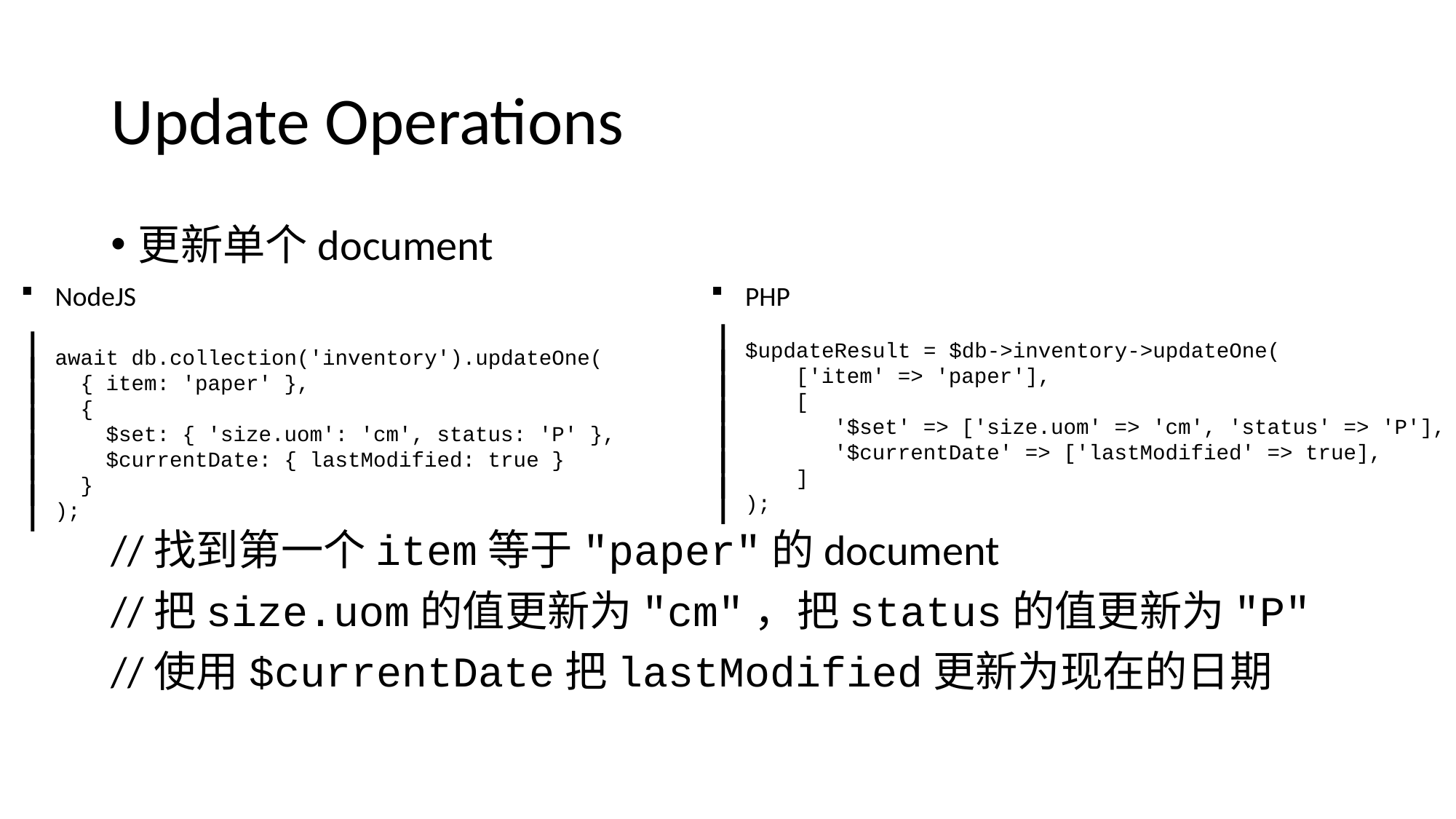

# Update Operations
更新单个document

//找到第一个item等于"paper"的document
//把size.uom的值更新为"cm"，把status的值更新为"P"
//使用$currentDate把lastModified更新为现在的日期
NodeJS

await db.collection('inventory').updateOne(
  { item: 'paper' },
  {
    $set: { 'size.uom': 'cm', status: 'P' },
    $currentDate: { lastModified: true }
  }
);
PHP

$updateResult = $db->inventory->updateOne(
    ['item' => 'paper'],
    [
       '$set' => ['size.uom' => 'cm', 'status' => 'P'],
       '$currentDate' => ['lastModified' => true],
    ]
);